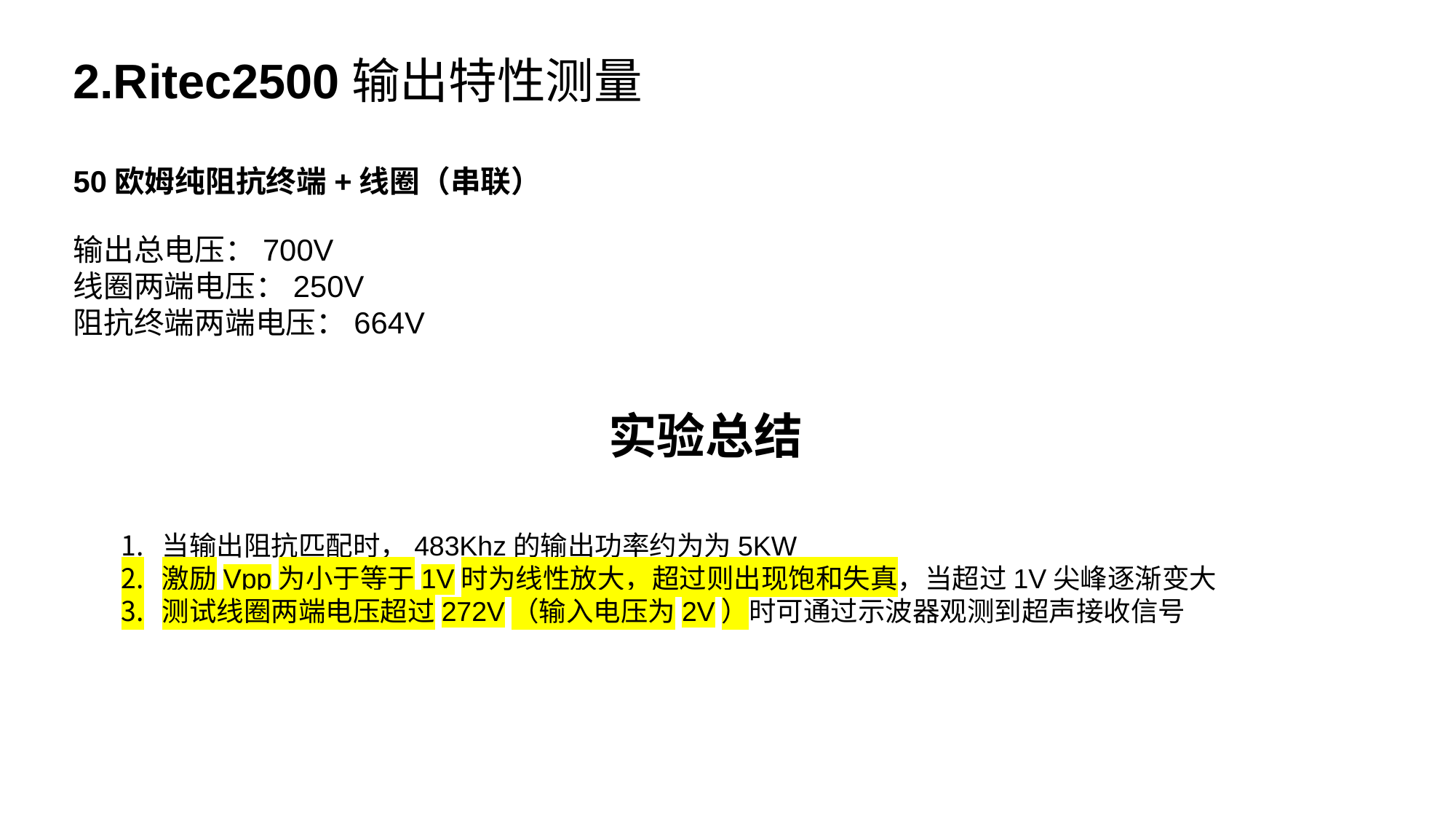

2.Ritec2500输出特性测量

50欧姆纯阻抗终端+线圈（串联）
输出总电压：700V
线圈两端电压：250V
阻抗终端两端电压：664V
实验总结
当输出阻抗匹配时，483Khz的输出功率约为为5KW
激励Vpp为小于等于1V时为线性放大，超过则出现饱和失真，当超过1V尖峰逐渐变大
测试线圈两端电压超过272V（输入电压为2V）时可通过示波器观测到超声接收信号